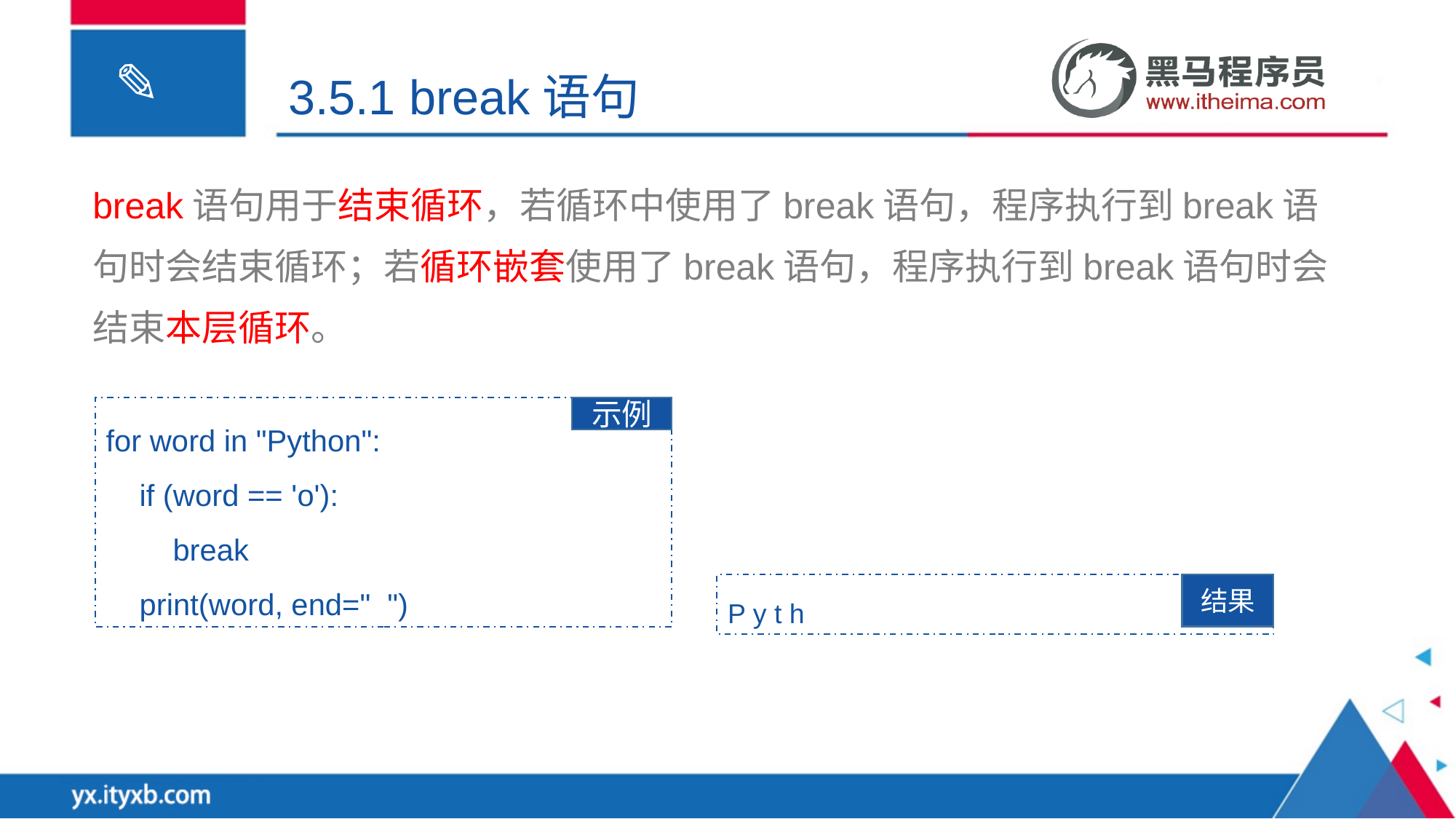

3.5.1 break语句
break语句用于结束循环，若循环中使用了break语句，程序执行到break语句时会结束循环；若循环嵌套使用了break语句，程序执行到break语句时会结束本层循环。
for word in "Python":
    if (word == 'o'):
        break
    print(word, end="  ")
示例
P y t h
结果